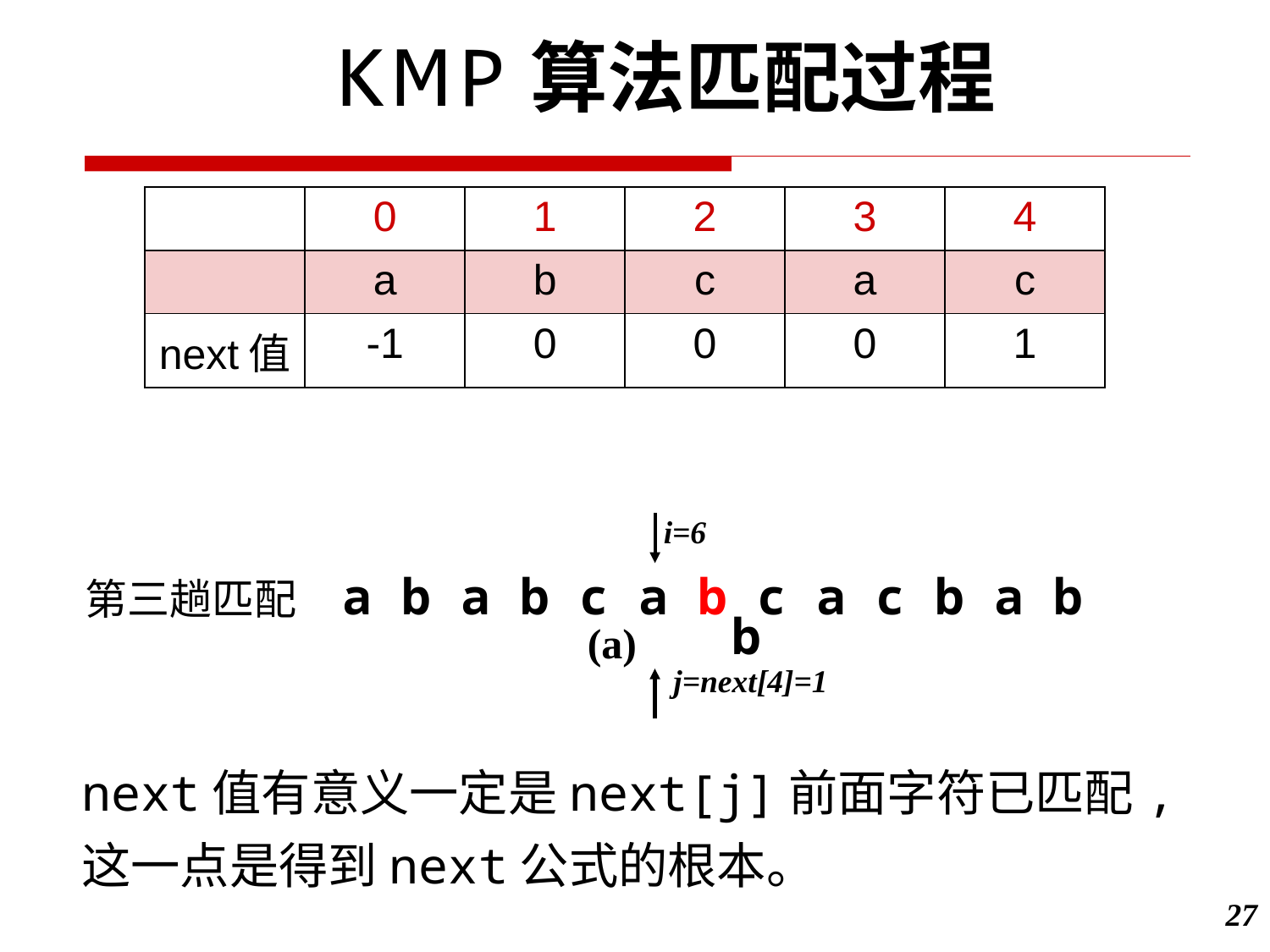

KMP算法匹配过程
|  | 0 | 1 | 2 | 3 | 4 |
| --- | --- | --- | --- | --- | --- |
|  | a | b | c | a | c |
| next值 | -1 | 0 | 0 | 0 | 1 |

 第三趟匹配	 a b a b c a b c a c b a b
			             b

  i=6
(a)
  j=next[4]=1
next值有意义一定是next[j]前面字符已匹配,
这一点是得到next公式的根本。
27